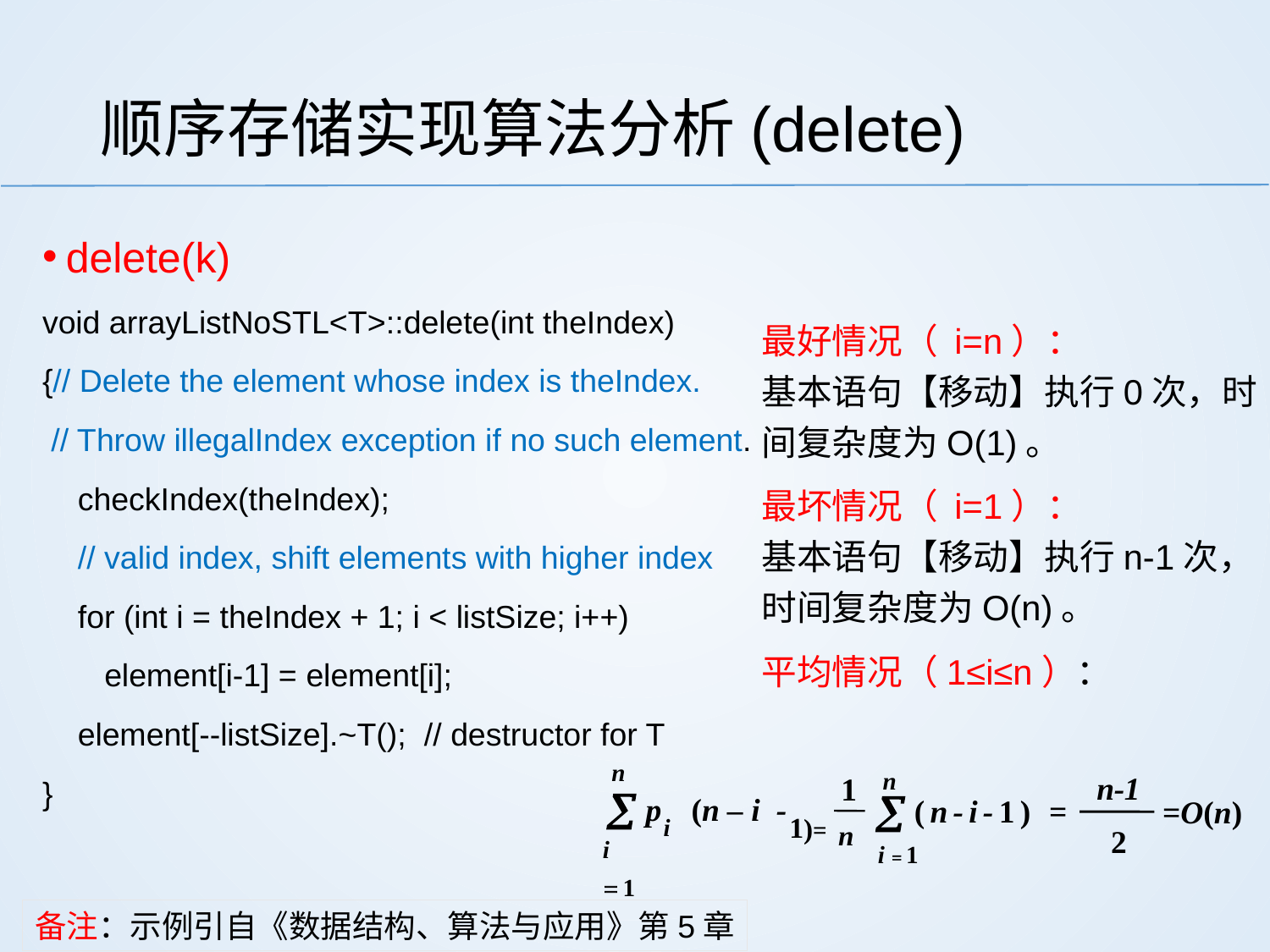

# 顺序存储实现算法分析(delete)
delete(k)
void arrayListNoSTL<T>::delete(int theIndex)
{// Delete the element whose index is theIndex.
 // Throw illegalIndex exception if no such element.
    checkIndex(theIndex);
    // valid index, shift elements with higher index
    for (int i = theIndex + 1; i < listSize; i++)
       element[i-1] = element[i];
    element[--listSize].~T();  // destructor for T
}
最好情况（ i=n）：
基本语句【移动】执行0次，时间复杂度为O(1)。
最坏情况（ i=1）：
基本语句【移动】执行n-1次，时间复杂度为O(n)。
平均情况（1≤i≤n）：
n
∑
i =1
n
n-1
1
∑
p	(n – i  -
1)=
(n-i-1) =
=O(n)

i
n
2
i = 1
备注：示例引自《数据结构、算法与应用》第5章